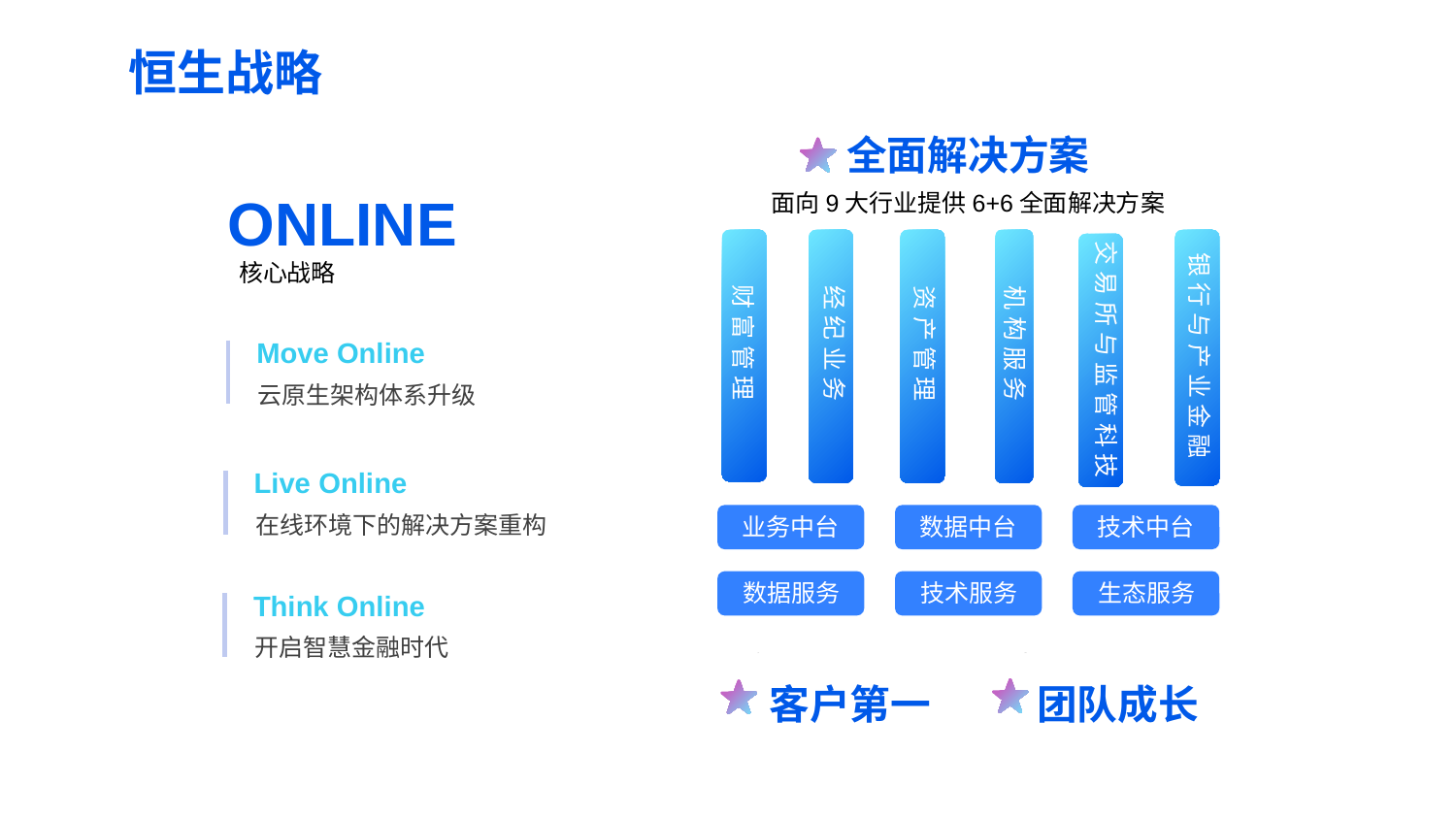

恒生战略
全面解决方案

面向9大行业提供6+6全面解决方案

财富管理

经纪业务

资产管理

机构服务
交易所与监管科技

银行与产业金融

技术中台
数据中台
业务中台

生态服务
技术服务
数据服务
ONLINE
核心战略
Move Online
云原生架构体系升级
Live Online
在线环境下的解决方案重构
Think Online
开启智慧金融时代
客户第一

团队成长